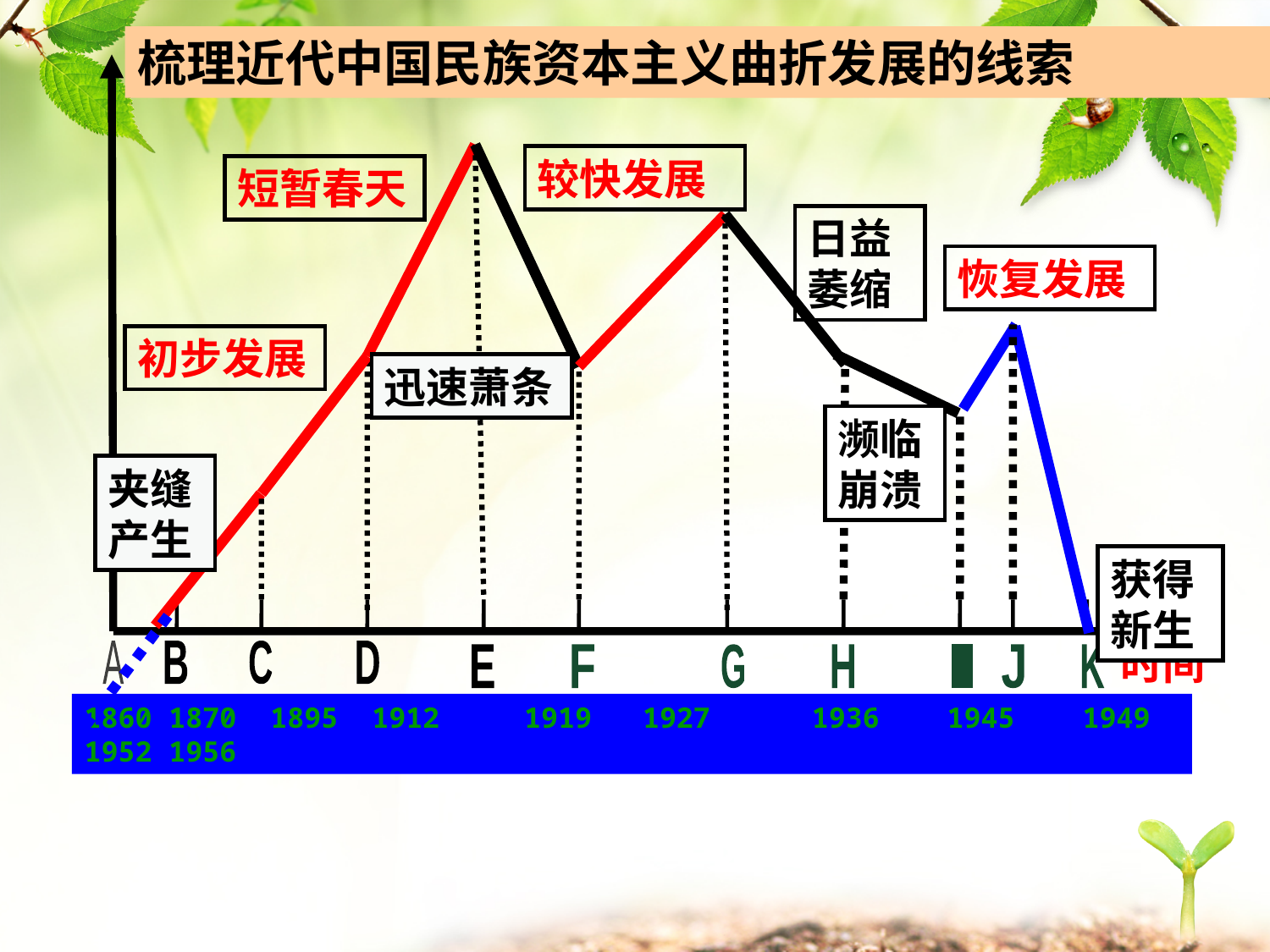

梳理近代中国民族资本主义曲折发展的线索

较快发展
短暂春天
日益萎缩

恢复发展

初步发展

迅速萧条

濒临崩溃

夹缝产生

获得新生

时间
A
B
C
D
E
F
G
H
I
J
K
1860 1870  1895  1912     1919   1927      1936    1945    1949 1952 1956